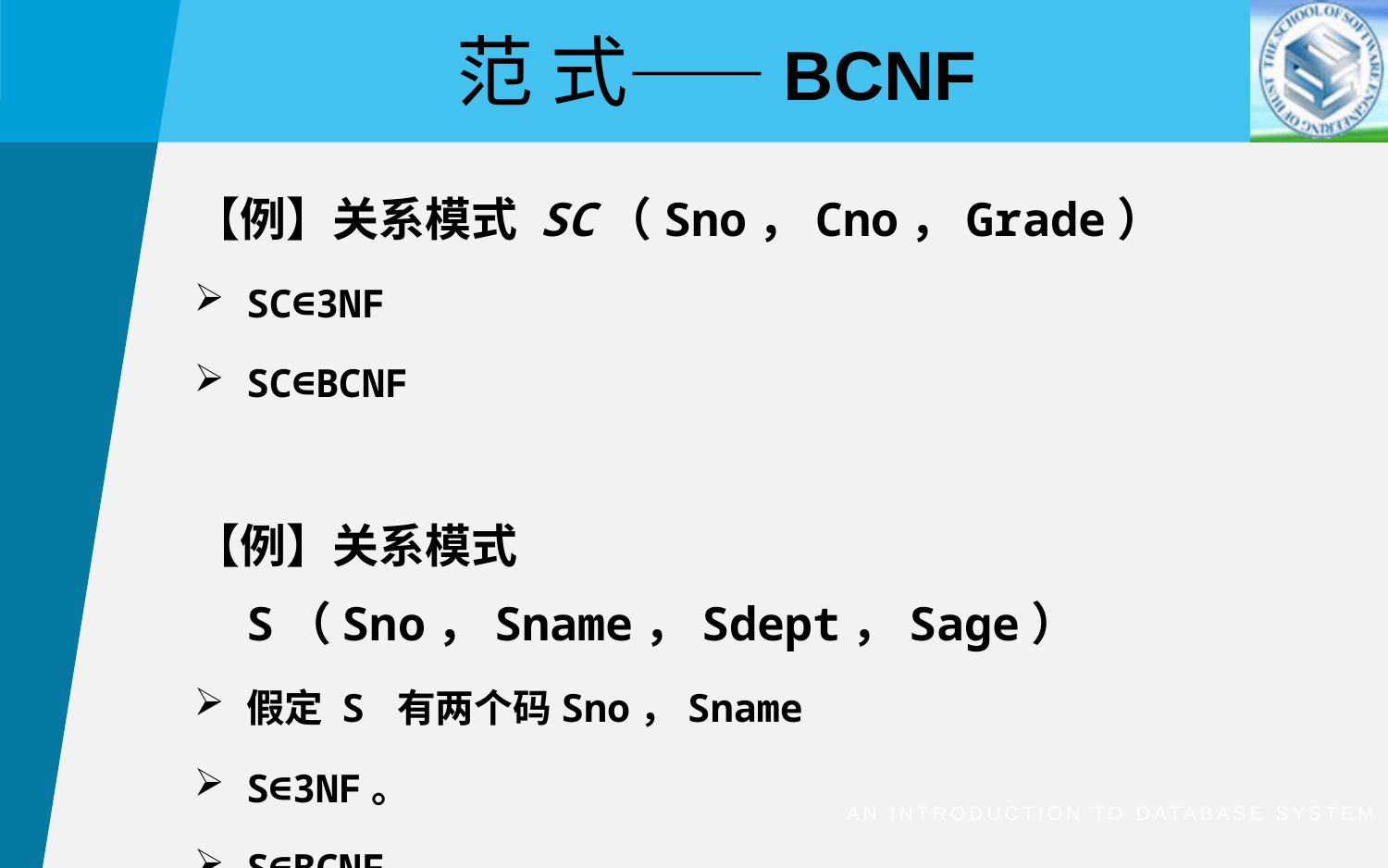

范 式——BCNF
【例】关系模式 SC（Sno，Cno，Grade）
SC∈3NF
SC∈BCNF

【例】关系模式 S（Sno，Sname，Sdept，Sage）
假定 S 有两个码Sno，Sname
S∈3NF。
S∈BCNF
An Introduction to Database System